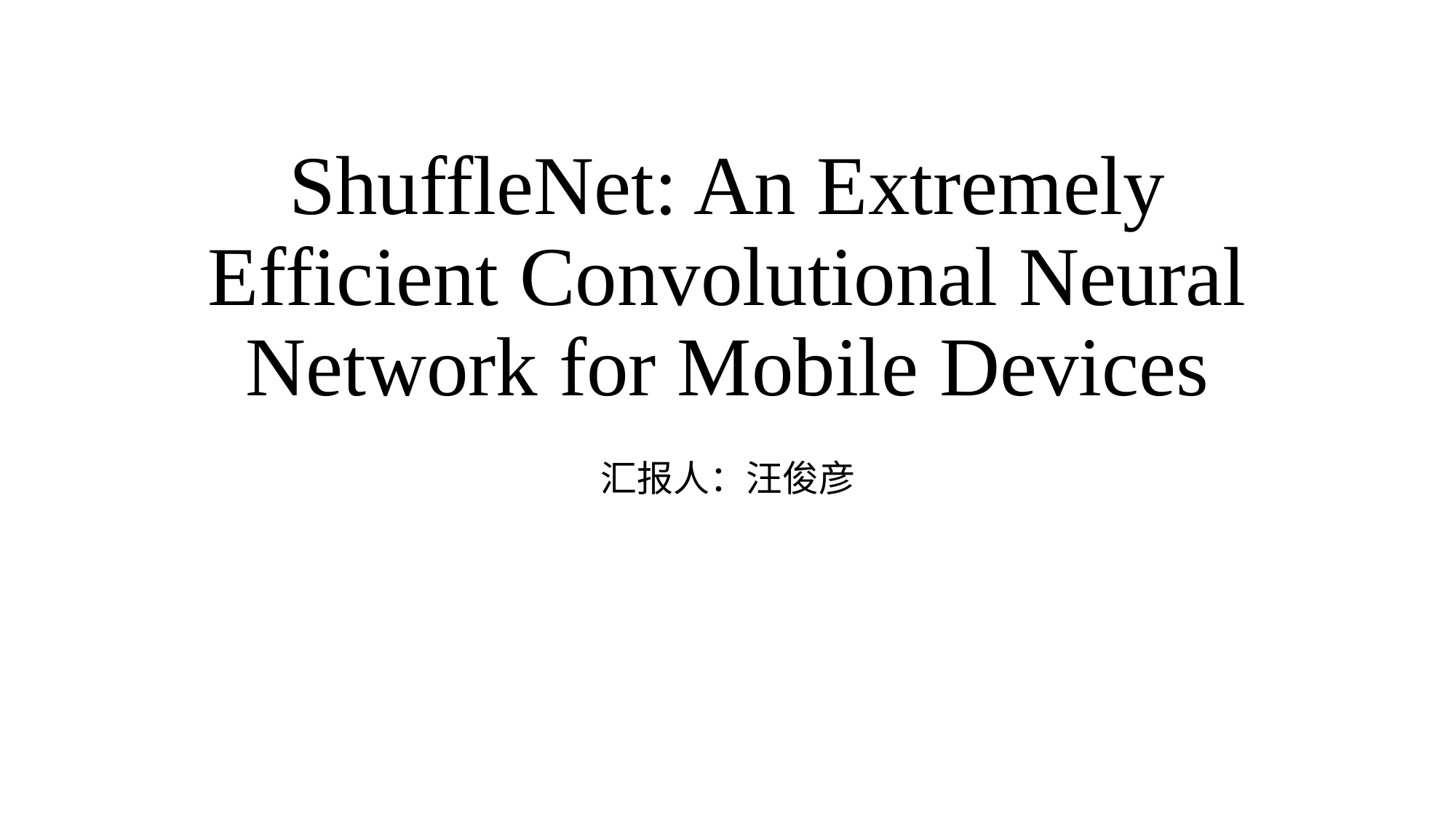

# ShuffleNet: An Extremely Efficient Convolutional Neural Network for Mobile Devices
汇报人：汪俊彦